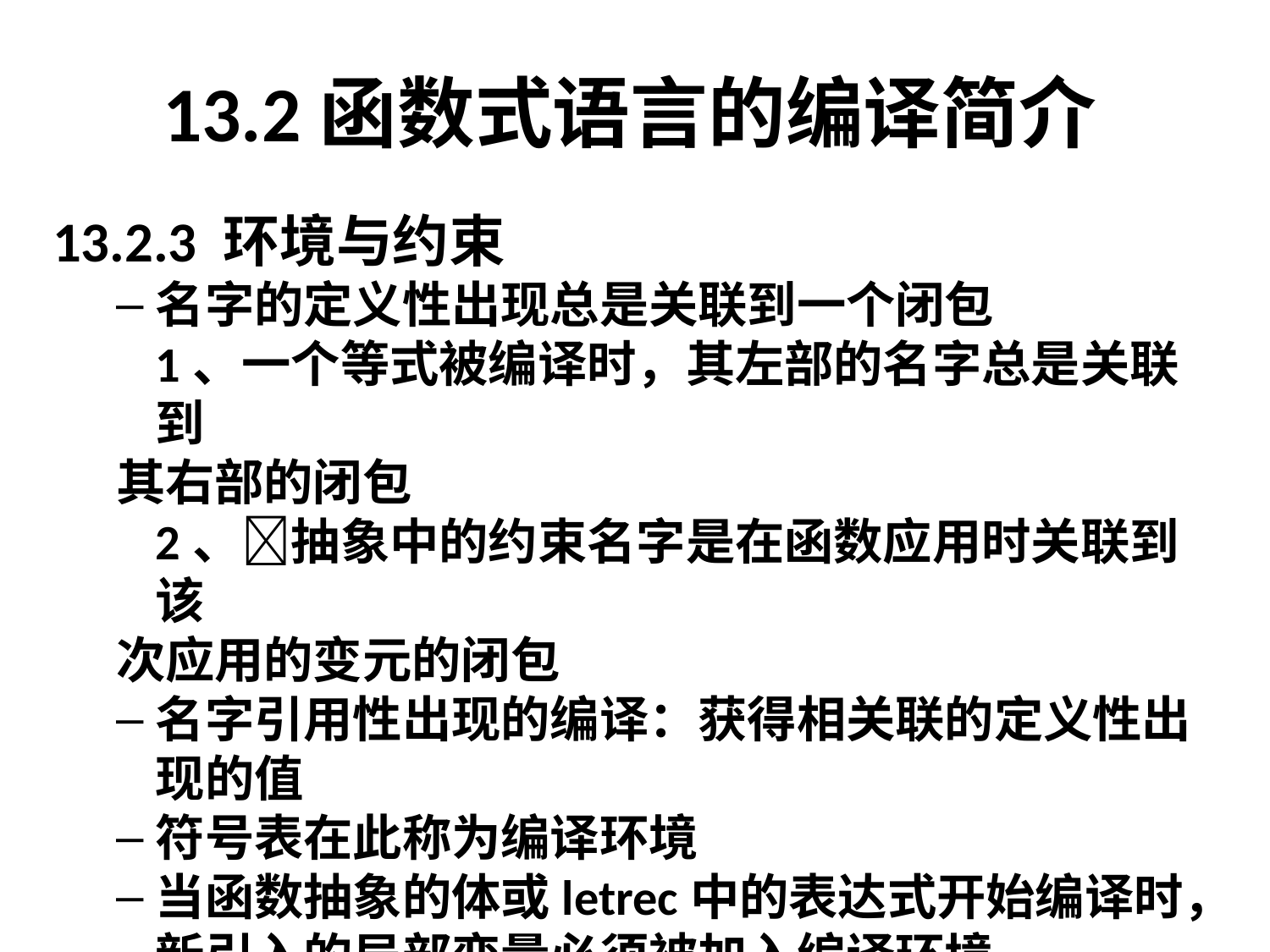

# 13.2函数式语言的编译简介
13.2.3 环境与约束
名字的定义性出现总是关联到一个闭包
	1、一个等式被编译时，其左部的名字总是关联到
其右部的闭包
	2、λ抽象中的约束名字是在函数应用时关联到该
次应用的变元的闭包
名字引用性出现的编译：获得相关联的定义性出现的值
符号表在此称为编译环境
当函数抽象的体或letrec中的表达式开始编译时，新引入的局部变量必须被加入编译环境